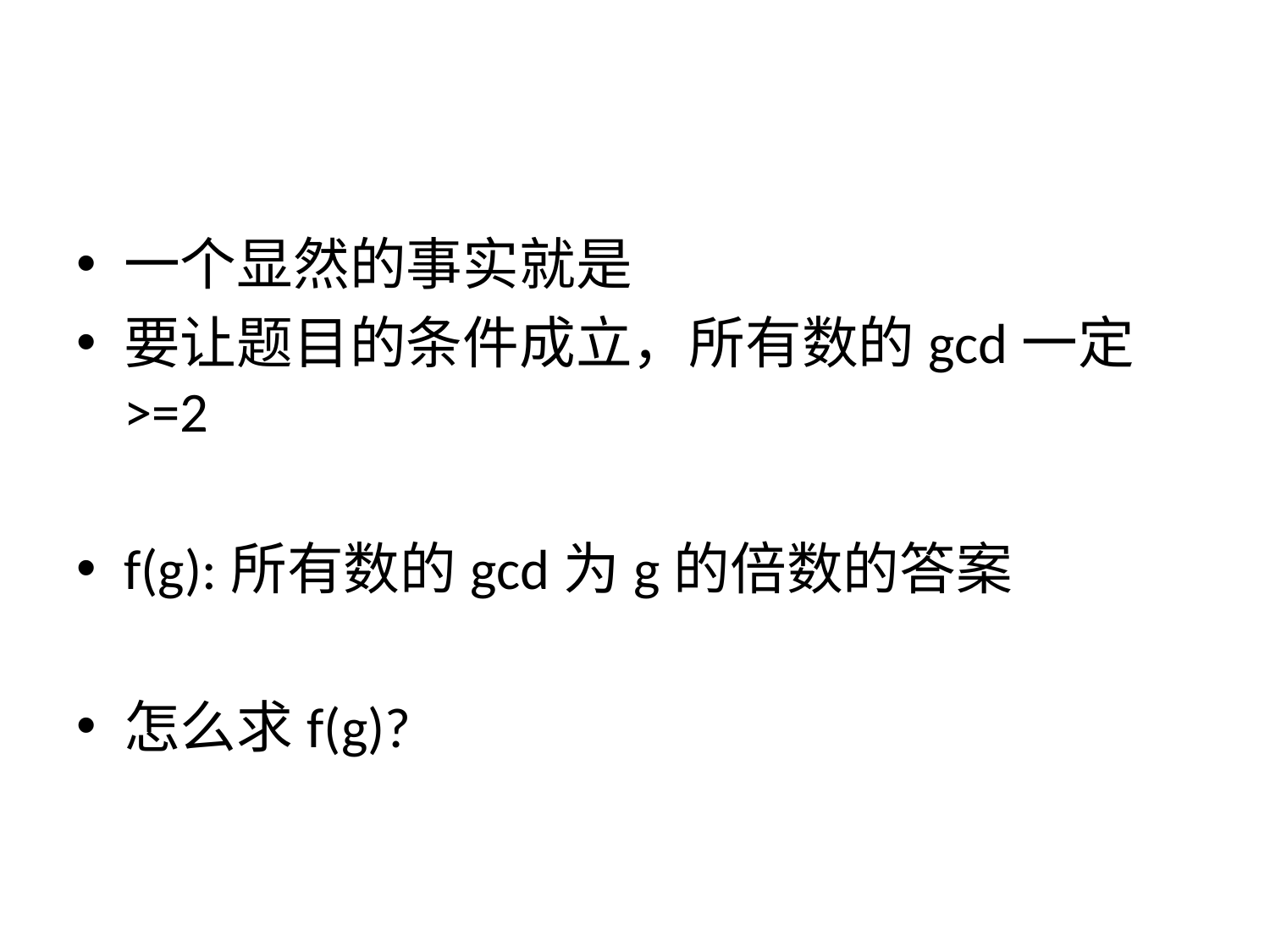

#
一个显然的事实就是
要让题目的条件成立，所有数的gcd一定>=2

f(g):所有数的gcd为g的倍数的答案

怎么求f(g)?